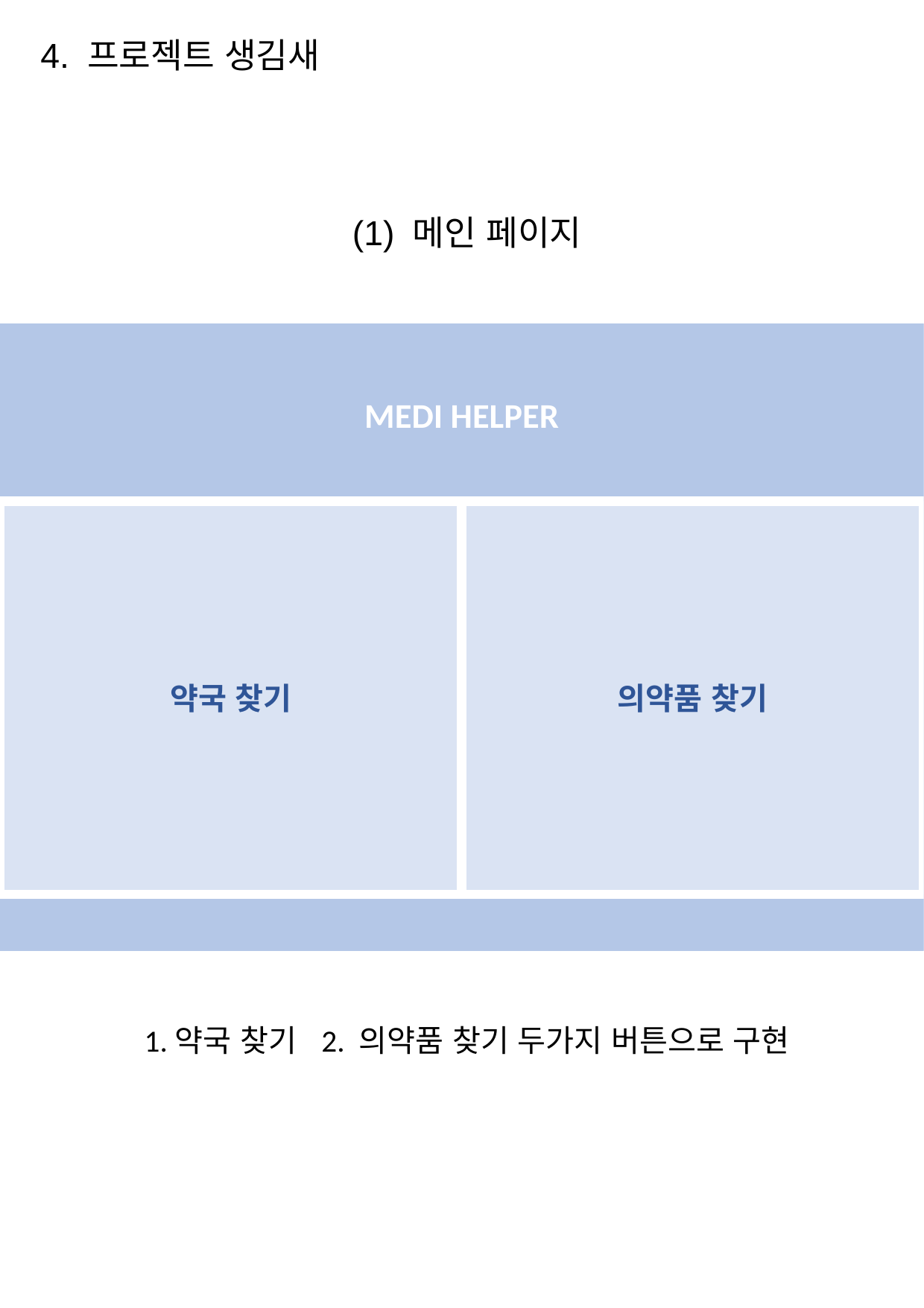

4. 프로젝트 생김새
(1) 메인 페이지

MEDI HELPER

약국 찾기
의약품 찾기
1.약국 찾기  2. 의약품 찾기 두가지 버튼으로 구현